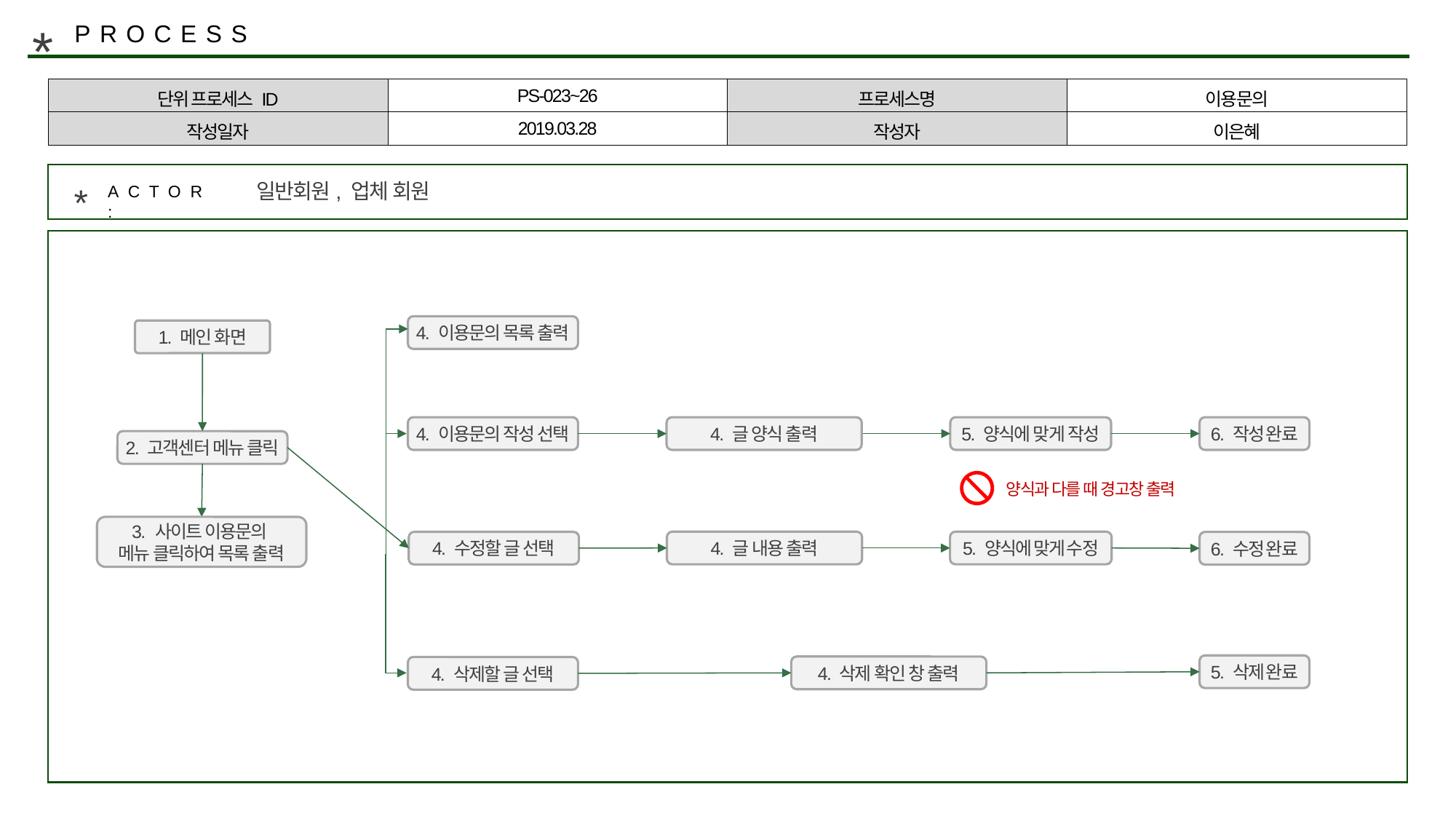

*
PROCESS
| 단위 프로세스 ID | PS-023~26 | 프로세스명 | 이용문의 |
| --- | --- | --- | --- |
| 작성일자 | 2019.03.28 | 작성자 | 이은혜 |

일반회원, 업체 회원
*
ACTOR :

4. 이용문의 목록 출력
1. 메인 화면

4. 이용문의 작성 선택
4. 글 양식 출력
5. 양식에 맞게 작성
6. 작성 완료
2. 고객센터 메뉴 클릭

양식과 다를 때 경고창 출력

3. 사이트 이용문의
메뉴 클릭하여 목록 출력
4. 글 내용 출력
5. 양식에 맞게 수정
4. 수정할 글 선택
6. 수정 완료

5. 삭제 완료
4. 삭제 확인 창 출력
4. 삭제할 글 선택